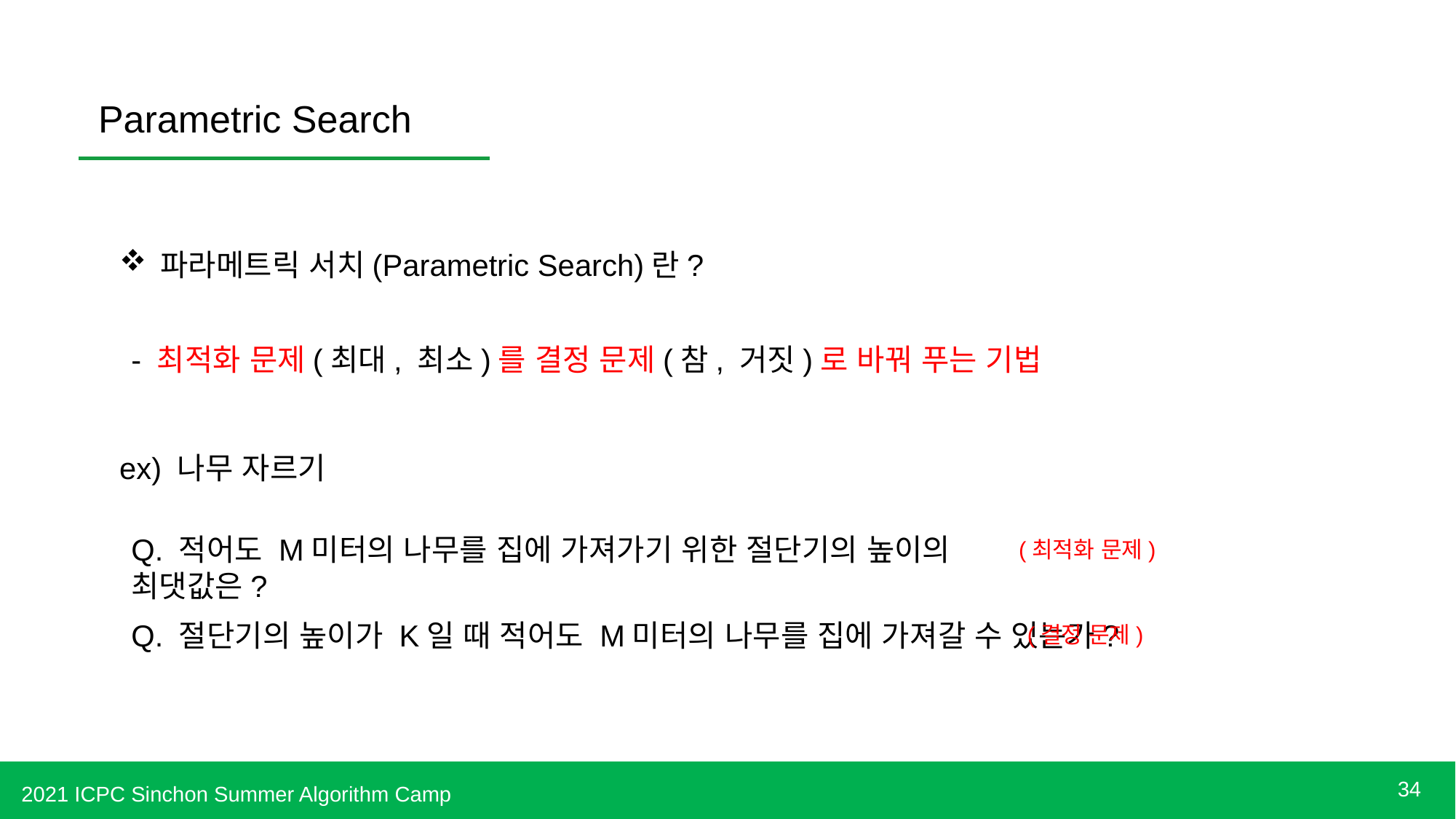

Parametric Search
파라메트릭 서치(Parametric Search)란?
- 최적화 문제(최대, 최소)를 결정 문제(참, 거짓)로 바꿔 푸는 기법
ex) 나무 자르기
Q. 적어도 M미터의 나무를 집에 가져가기 위한 절단기의 높이의 최댓값은?
(최적화 문제)
Q. 절단기의 높이가 K일 때 적어도 M미터의 나무를 집에 가져갈 수 있는가?
(결정 문제)

34
2021 ICPC Sinchon Summer Algorithm Camp